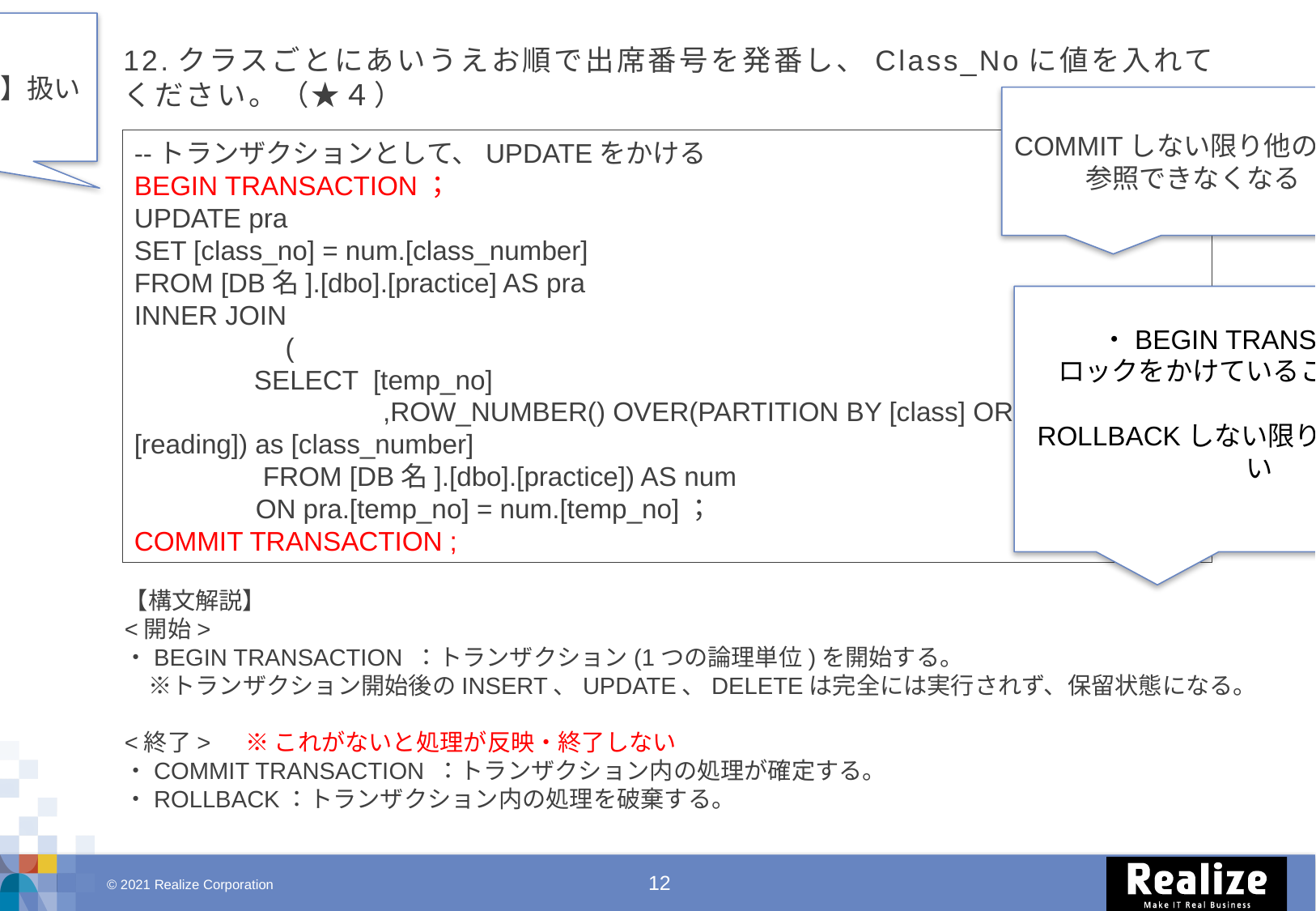

スライド自体を【参考】扱い
# 12.クラスごとにあいうえお順で出席番号を発番し、Class_Noに値を入れてください。（★４）
COMMITしない限り他の人が参照できなくなる
--トランザクションとして、UPDATEをかける
BEGIN TRANSACTION；
UPDATE pra
SET [class_no] = num.[class_number]
FROM [DB名].[dbo].[practice] AS pra
INNER JOIN
	    (
                SELECT  [temp_no]
	                 ,ROW_NUMBER() OVER(PARTITION BY [class] ORDER BY [reading]) as [class_number]
	 FROM [DB名].[dbo].[practice]) AS num
	ON pra.[temp_no] = num.[temp_no]；
COMMIT TRANSACTION ;
・BEGIN TRANSACTION
ロックをかけていることも言及？

ROLLBACKしない限り、参照できない

【構文解説】
<開始>
・BEGIN TRANSACTION ：トランザクション(1つの論理単位)を開始する。
　※トランザクション開始後のINSERT、UPDATE、DELETEは完全には実行されず、保留状態になる。

<終了>　 ※ これがないと処理が反映・終了しない
・COMMIT TRANSACTION ：トランザクション内の処理が確定する。
・ROLLBACK：トランザクション内の処理を破棄する。